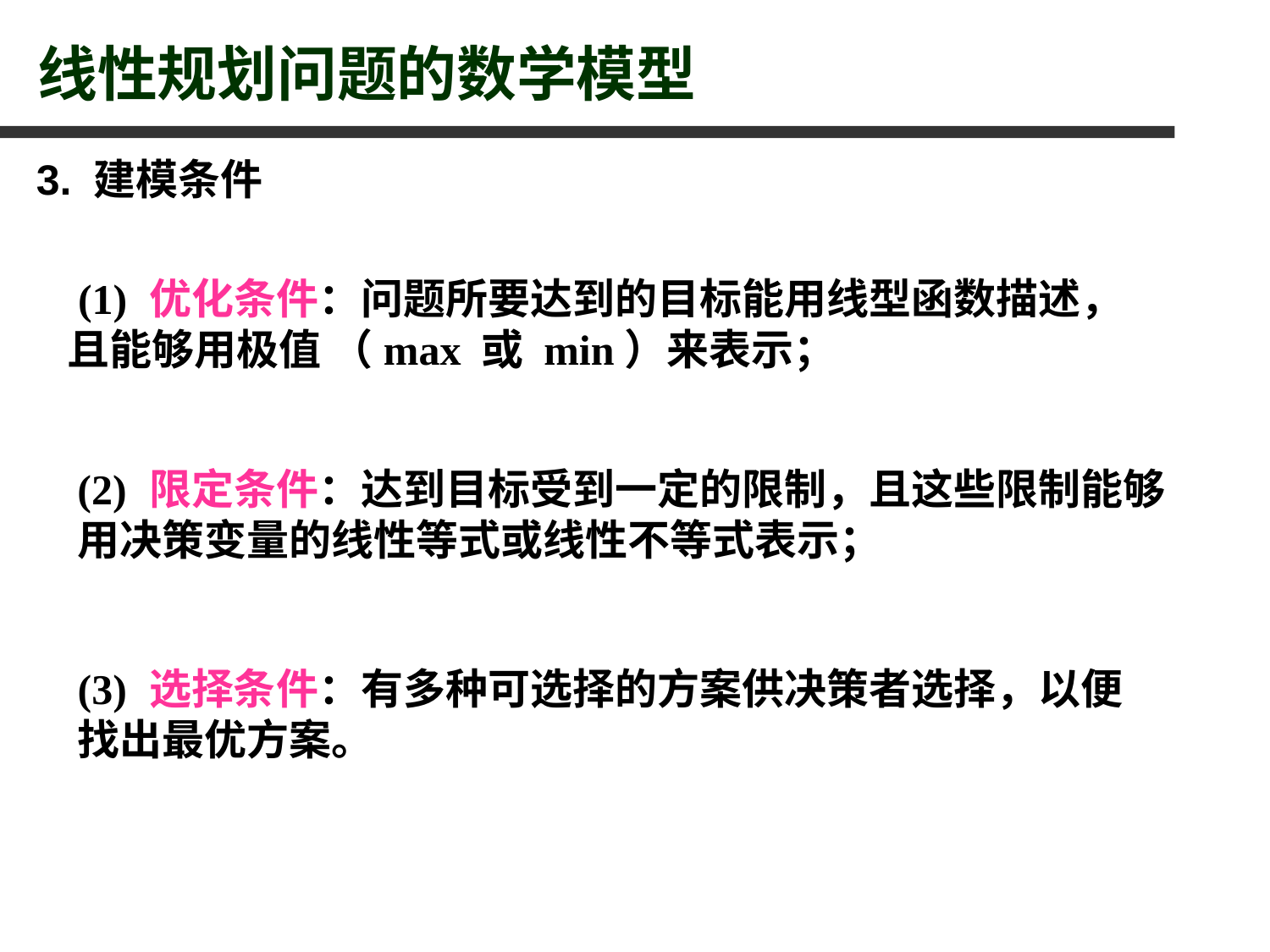

# 线性规划问题的数学模型
3. 建模条件
 (1) 优化条件：问题所要达到的目标能用线型函数描述，且能够用极值 （max 或 min）来表示；
(2) 限定条件：达到目标受到一定的限制，且这些限制能够用决策变量的线性等式或线性不等式表示；
(3) 选择条件：有多种可选择的方案供决策者选择，以便找出最优方案。